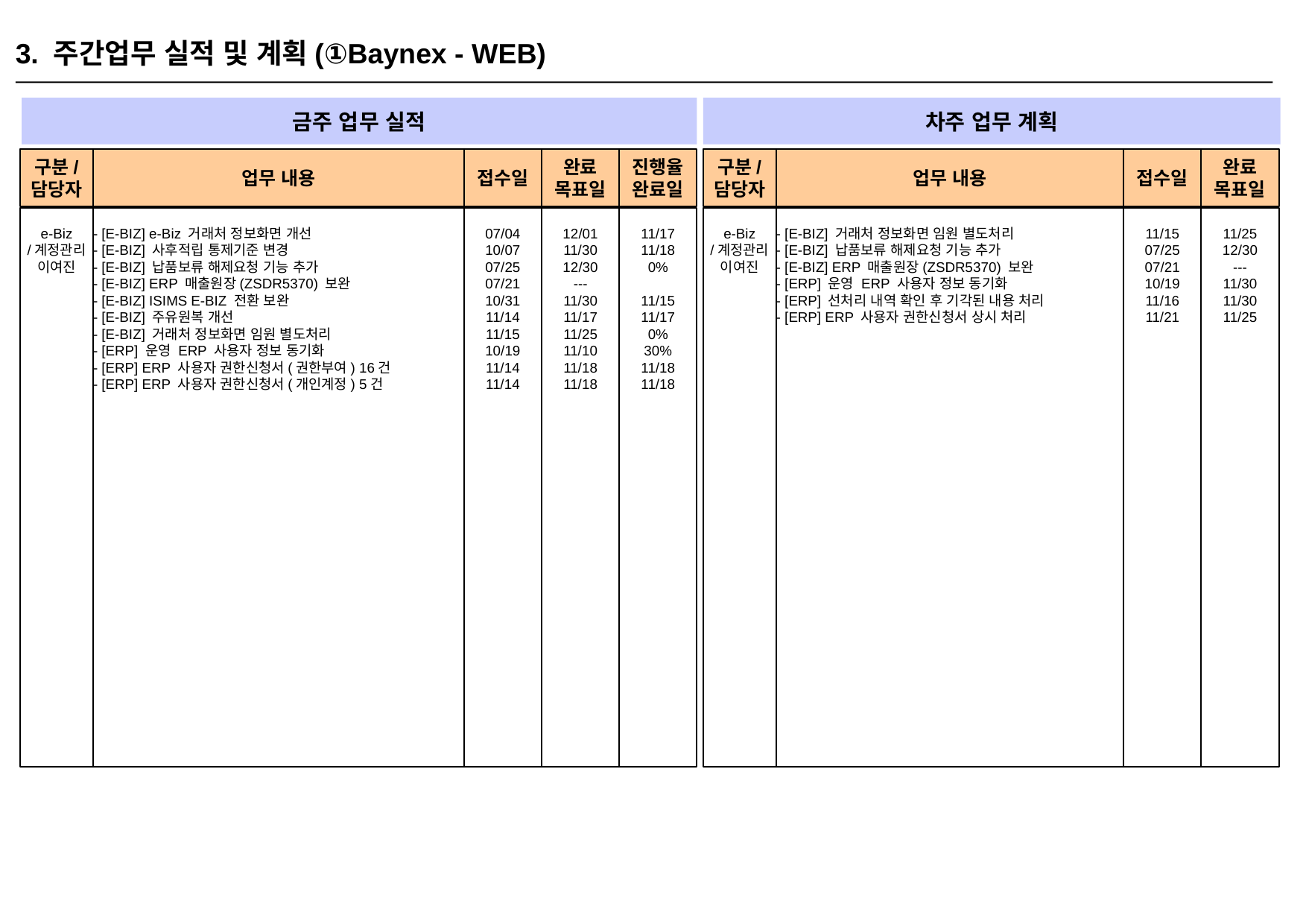

3. 주간업무 실적 및 계획(①Baynex - WEB)

금주 업무 실적
차주 업무 계획
구분/
담당자
업무 내용
접수일
완료
목표일
진행율
완료일
구분/
담당자
업무 내용
접수일
완료
목표일
e-Biz
/계정관리
이여진
- [E-BIZ] e-Biz 거래처 정보화면 개선
- [E-BIZ] 사후적립 통제기준 변경
- [E-BIZ] 납품보류 해제요청 기능 추가
- [E-BIZ] ERP 매출원장(ZSDR5370) 보완
- [E-BIZ] ISIMS E-BIZ 전환 보완
- [E-BIZ] 주유원복 개선
- [E-BIZ] 거래처 정보화면 임원 별도처리
- [ERP] 운영 ERP 사용자 정보 동기화
- [ERP] ERP 사용자 권한신청서(권한부여) 16건
- [ERP] ERP 사용자 권한신청서(개인계정) 5건
07/04
10/07
07/25
07/21
10/31
11/14
11/15
10/19
11/14
11/14
12/01
11/30
12/30
---
11/30
11/17
11/25
11/10
11/18
11/18
11/17
11/18
0%
11/15
11/17
0%
30%
11/18
11/18
e-Biz
/계정관리
이여진
- [E-BIZ] 거래처 정보화면 임원 별도처리
- [E-BIZ] 납품보류 해제요청 기능 추가
- [E-BIZ] ERP 매출원장(ZSDR5370) 보완
- [ERP] 운영 ERP 사용자 정보 동기화
- [ERP] 선처리 내역 확인 후 기각된 내용 처리
- [ERP] ERP 사용자 권한신청서 상시 처리
11/15
07/25
07/21
10/19
11/16
11/21
11/25
12/30
---
11/30
11/30
11/25